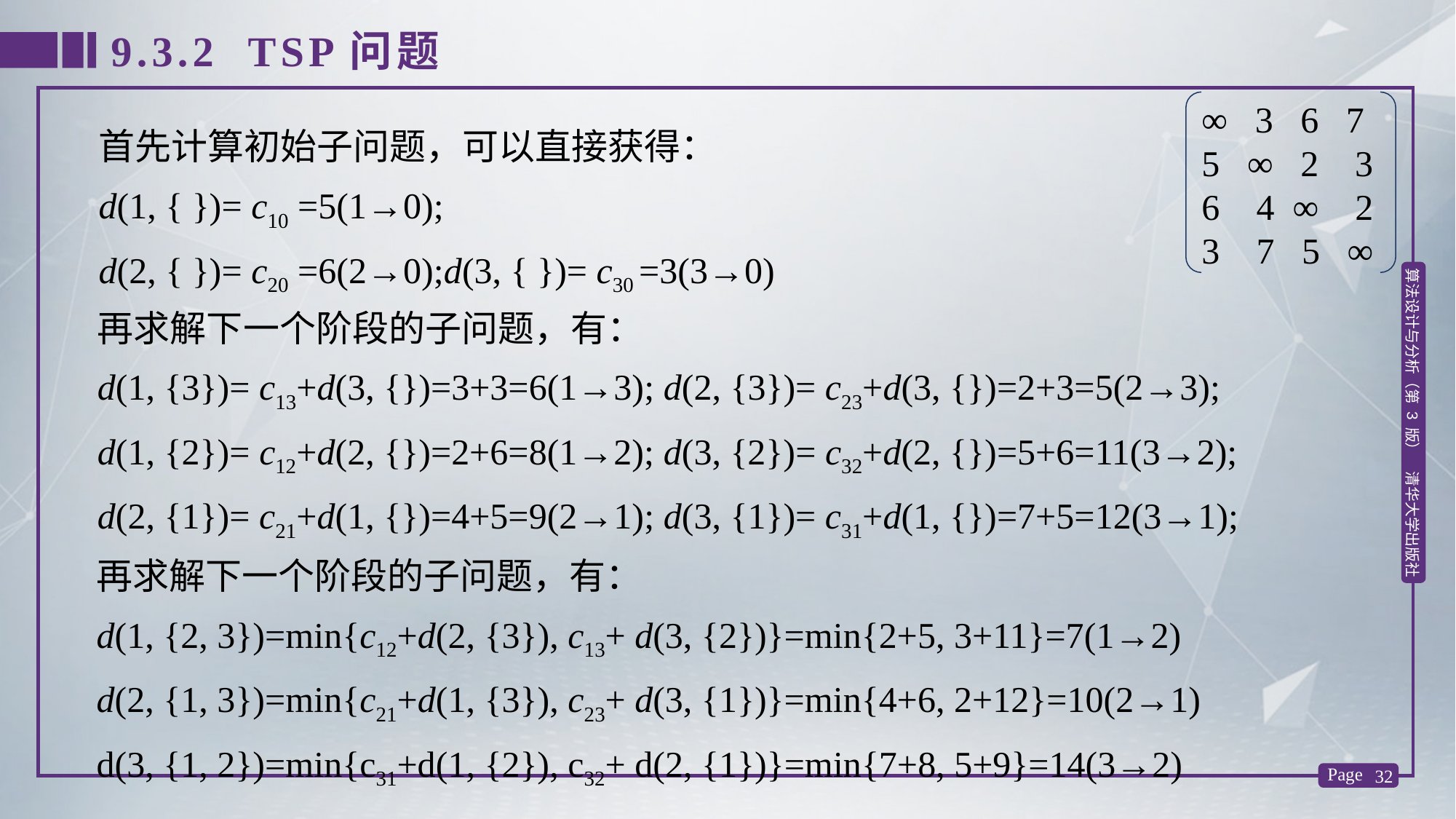

9.3.2  TSP问题
 ∞   3   6   7
 5   ∞   2    3
 6    4  ∞    2
 3    7   5   ∞
首先计算初始子问题，可以直接获得：
d(1, { })= c10 =5(1→0);
d(2, { })= c20 =6(2→0);d(3, { })= c30 =3(3→0)
再求解下一个阶段的子问题，有：
d(1, {3})= c13+d(3, {})=3+3=6(1→3); d(2, {3})= c23+d(3, {})=2+3=5(2→3);
d(1, {2})= c12+d(2, {})=2+6=8(1→2); d(3, {2})= c32+d(2, {})=5+6=11(3→2);
d(2, {1})= c21+d(1, {})=4+5=9(2→1); d(3, {1})= c31+d(1, {})=7+5=12(3→1);
再求解下一个阶段的子问题，有：
d(1, {2, 3})=min{c12+d(2, {3}), c13+ d(3, {2})}=min{2+5, 3+11}=7(1→2)
d(2, {1, 3})=min{c21+d(1, {3}), c23+ d(3, {1})}=min{4+6, 2+12}=10(2→1)
d(3, {1, 2})=min{c31+d(1, {2}), c32+ d(2, {1})}=min{7+8, 5+9}=14(3→2)